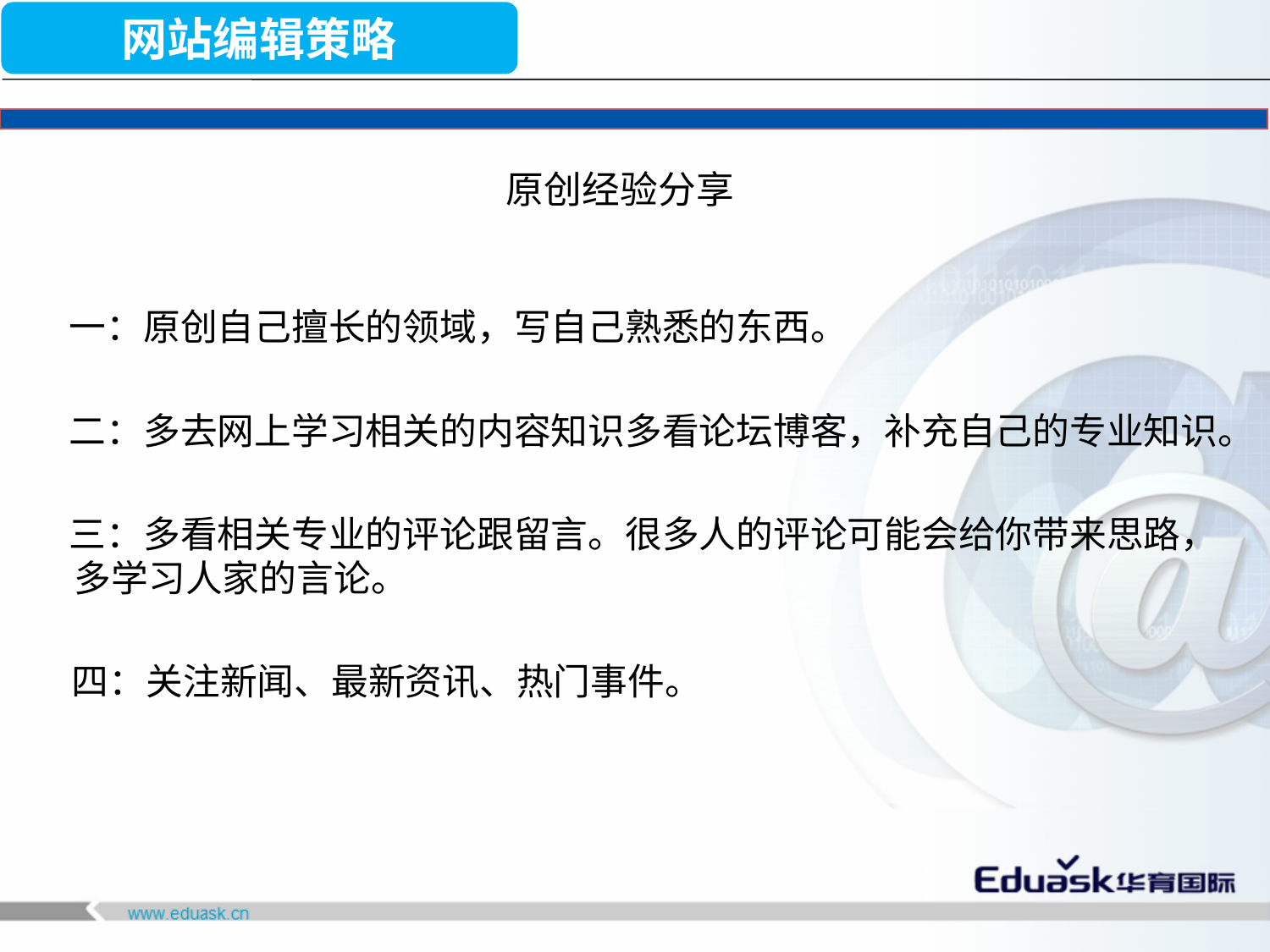

网站编辑策略

# 原创经验分享
　一：原创自己擅长的领域，写自己熟悉的东西。

　二：多去网上学习相关的内容知识多看论坛博客，补充自己的专业知识。

　三：多看相关专业的评论跟留言。很多人的评论可能会给你带来思路，多学习人家的言论。

    四：关注新闻、最新资讯、热门事件。